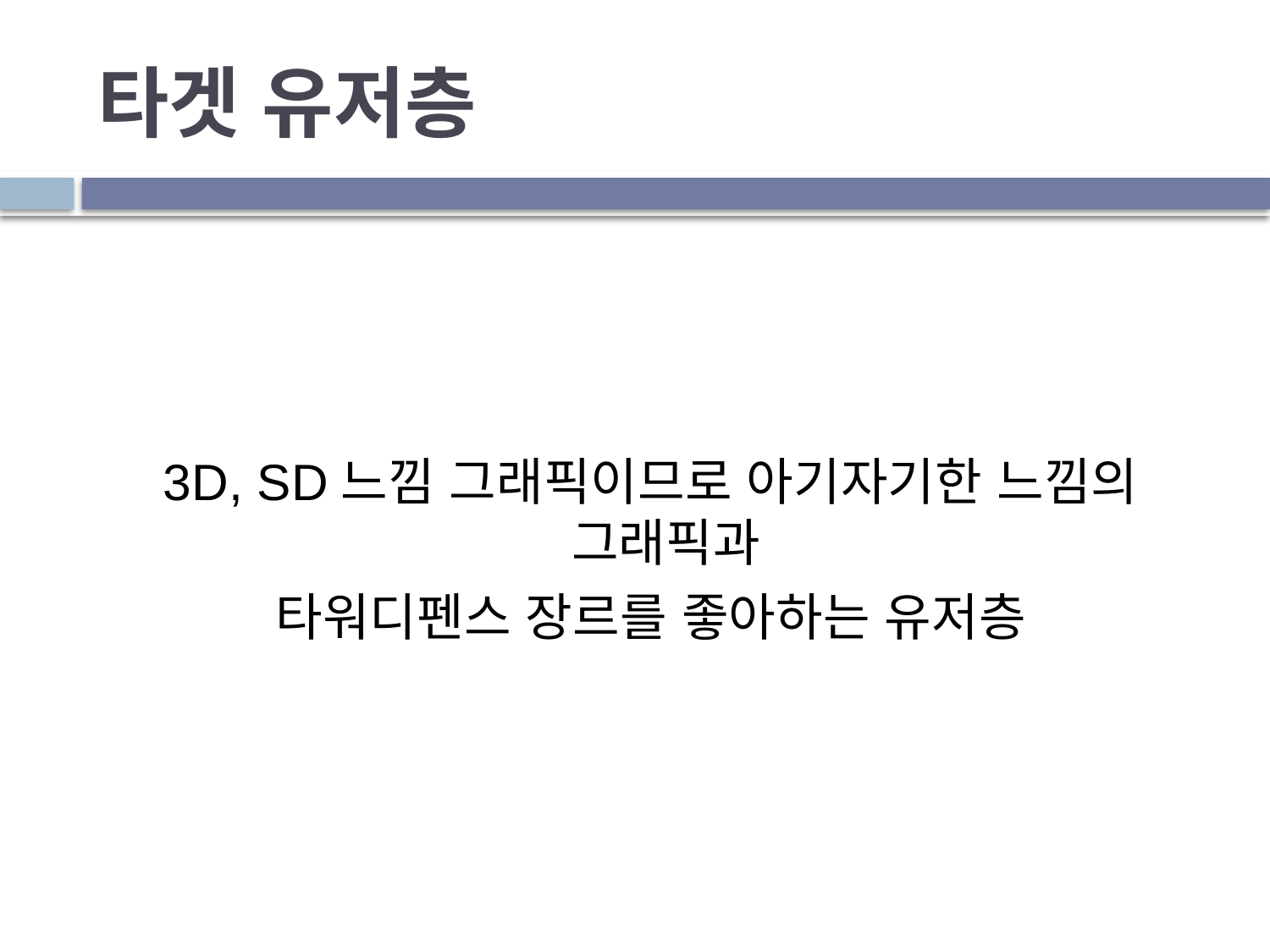

# 타겟 유저층

3D, SD느낌 그래픽이므로 아기자기한 느낌의 그래픽과
타워디펜스 장르를 좋아하는 유저층